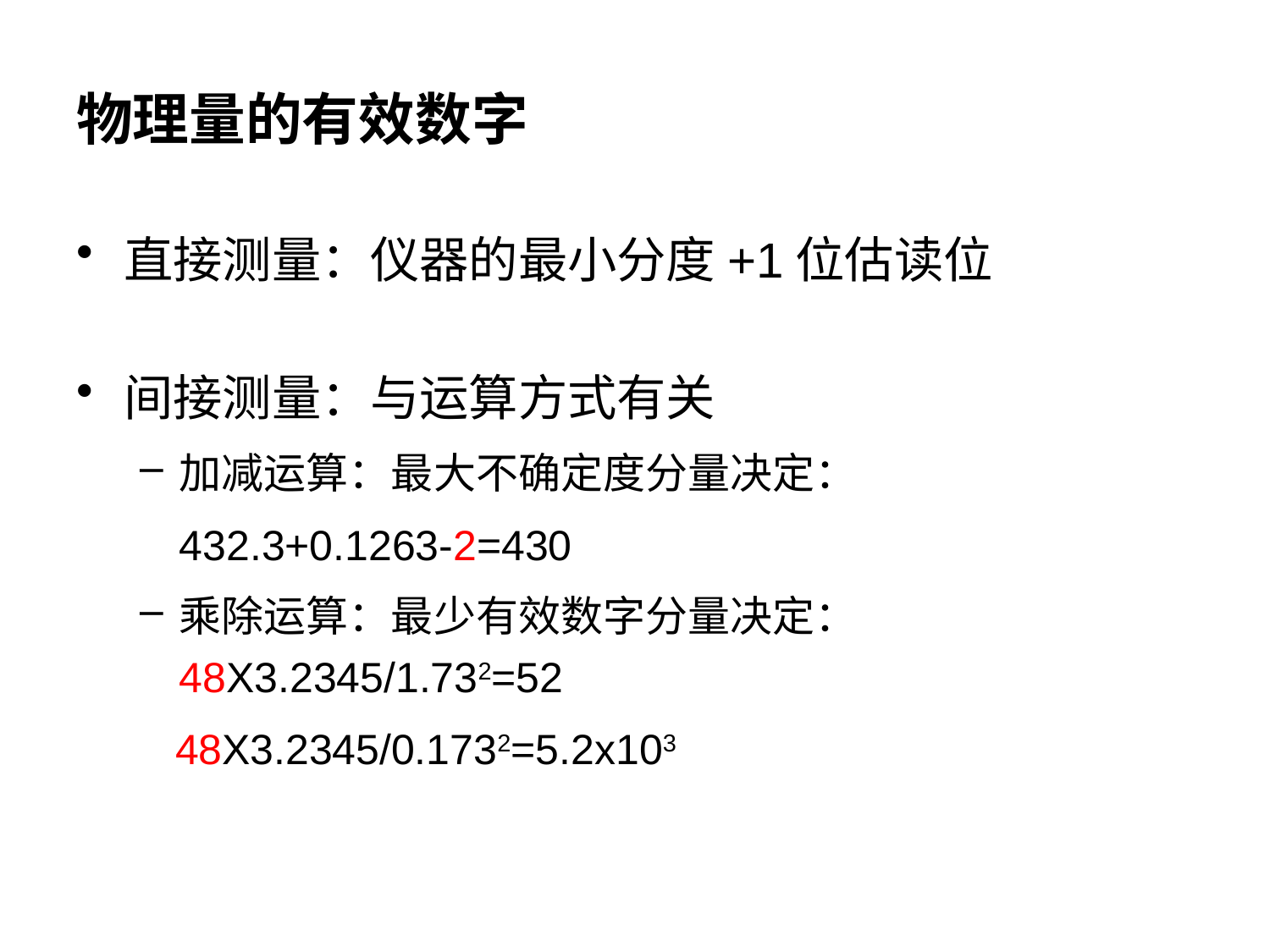

# 物理量的有效数字
直接测量：仪器的最小分度+1位估读位

间接测量：与运算方式有关
加减运算：最大不确定度分量决定：
432.3+0.1263-2=430
乘除运算：最少有效数字分量决定：48X3.2345/1.732=52
   48X3.2345/0.1732=5.2x103